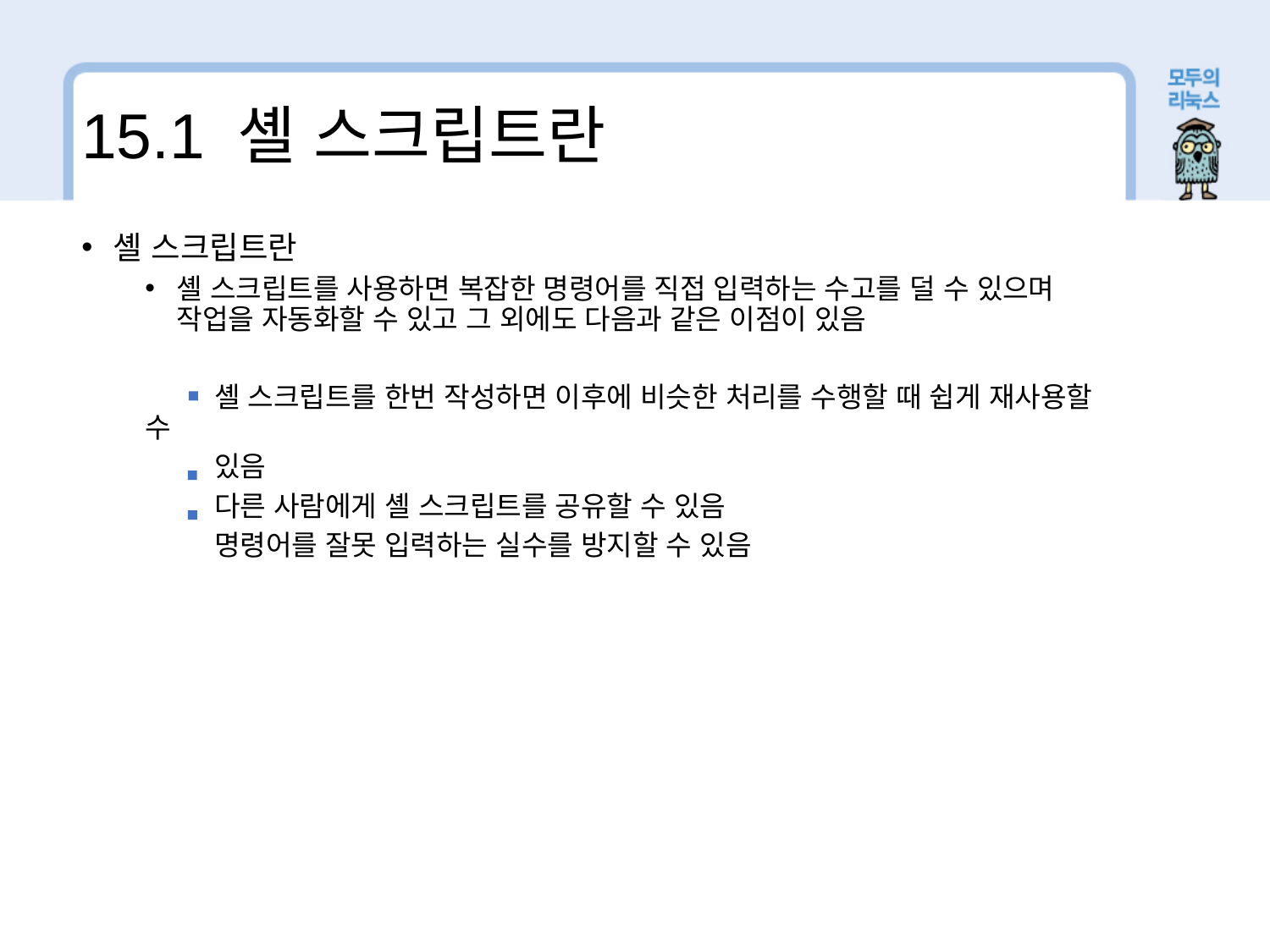

15.1 셸 스크립트란
셸 스크립트란
셸 스크립트를 사용하면 복잡한 명령어를 직접 입력하는 수고를 덜 수 있으며 작업을 자동화할 수 있고 그 외에도 다음과 같은 이점이 있음

        셸 스크립트를 한번 작성하면 이후에 비슷한 처리를 수행할 때 쉽게 재사용할 수
        있음
        다른 사람에게 셸 스크립트를 공유할 수 있음
        명령어를 잘못 입력하는 실수를 방지할 수 있음